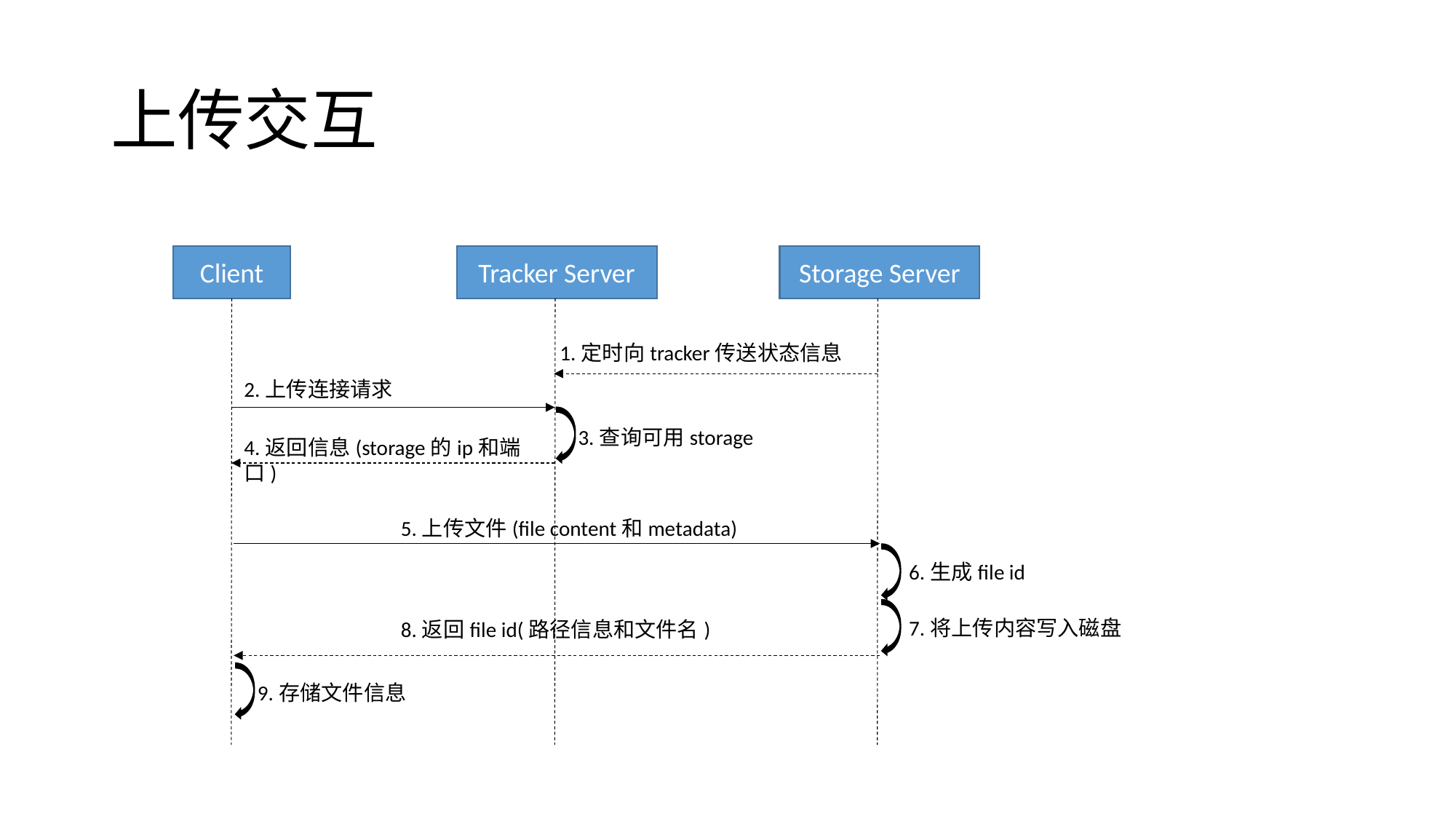

# 上传交互
Client
Tracker Server
Storage Server
1.定时向tracker传送状态信息
2.上传连接请求

3.查询可用storage
4.返回信息(storage的ip和端口)
5.上传文件(file content和metadata)

6.生成file id

7.将上传内容写入磁盘
8.返回file id(路径信息和文件名)

9.存储文件信息